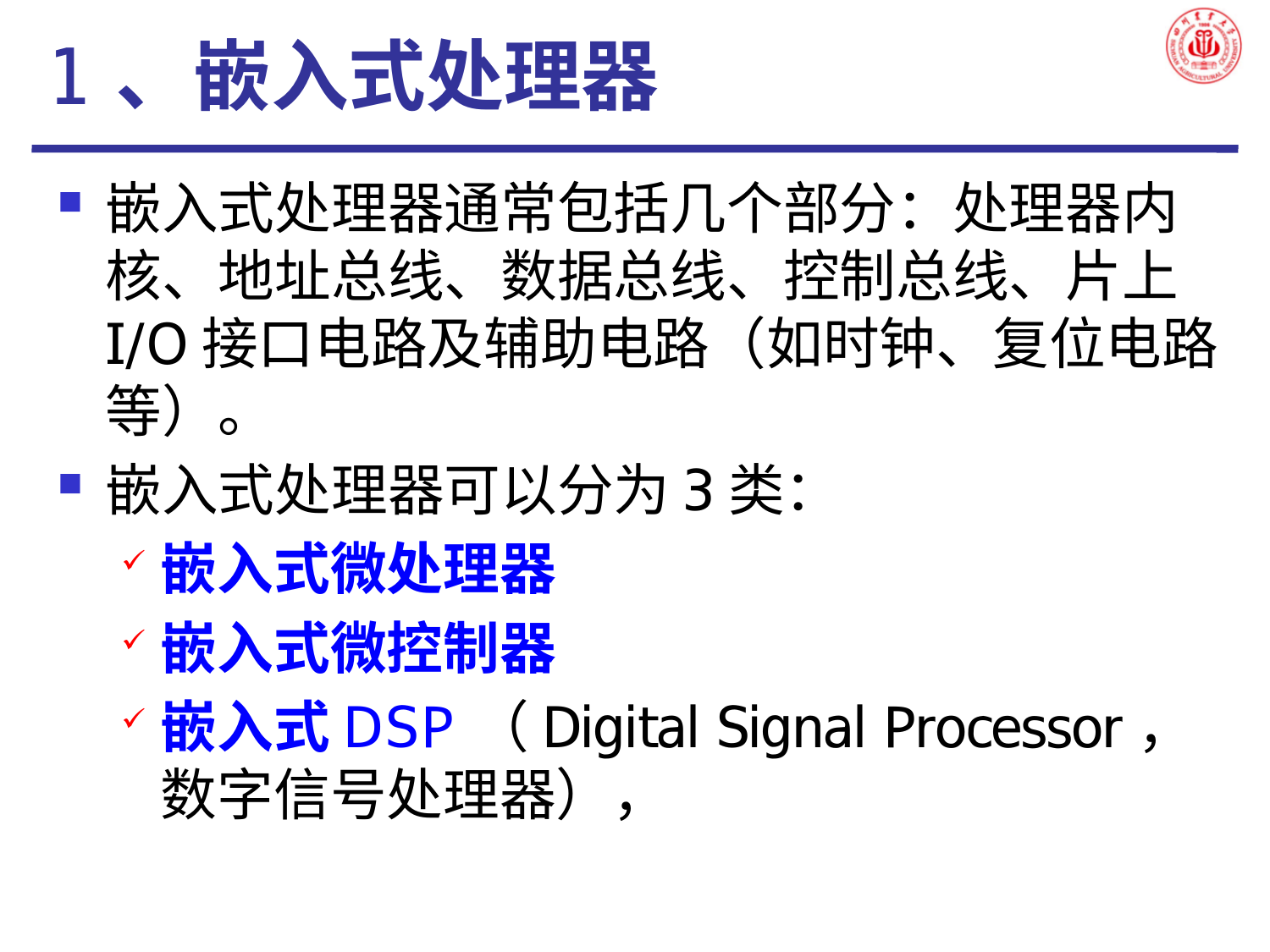

# 1、嵌入式处理器
嵌入式处理器通常包括几个部分：处理器内核、地址总线、数据总线、控制总线、片上I/O接口电路及辅助电路（如时钟、复位电路等）。
嵌入式处理器可以分为3类：
嵌入式微处理器
嵌入式微控制器
嵌入式DSP（Digital Signal Processor，数字信号处理器），